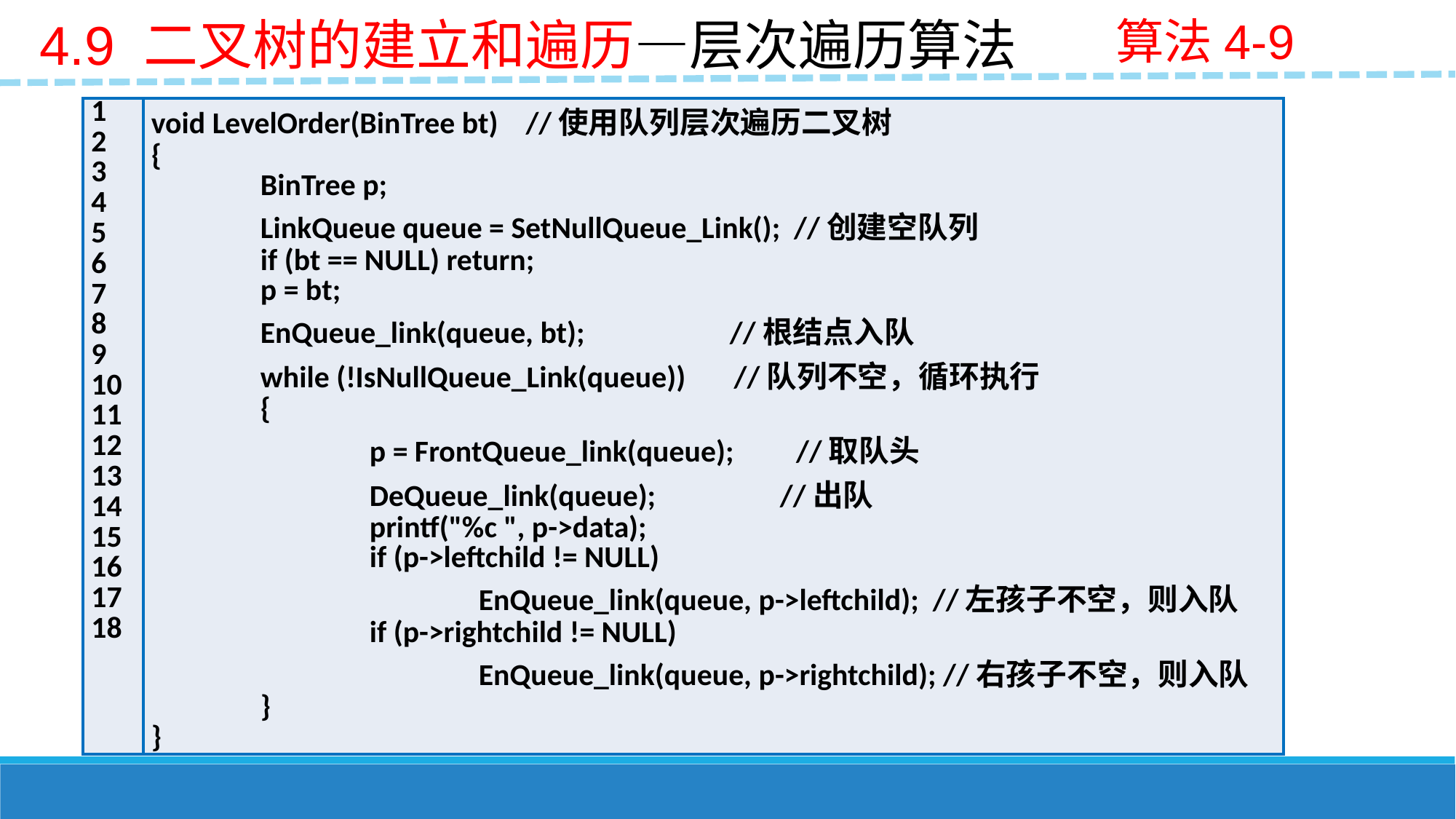

4.9 二叉树的建立和遍历—层次遍历算法
算法4-9
| 1 2 3 4 5 6 7 8 9 10 11 12 13 14 15 16 17 18 | void LevelOrder(BinTree bt) //使用队列层次遍历二叉树 { BinTree p; LinkQueue queue = SetNullQueue\_Link(); //创建空队列 if (bt == NULL) return; p = bt; EnQueue\_link(queue, bt); //根结点入队 while (!IsNullQueue\_Link(queue)) //队列不空，循环执行 { p = FrontQueue\_link(queue); //取队头 DeQueue\_link(queue); //出队 printf("%c ", p->data); if (p->leftchild != NULL) EnQueue\_link(queue, p->leftchild); //左孩子不空，则入队 if (p->rightchild != NULL) EnQueue\_link(queue, p->rightchild); //右孩子不空，则入队 } } |
| --- | --- |